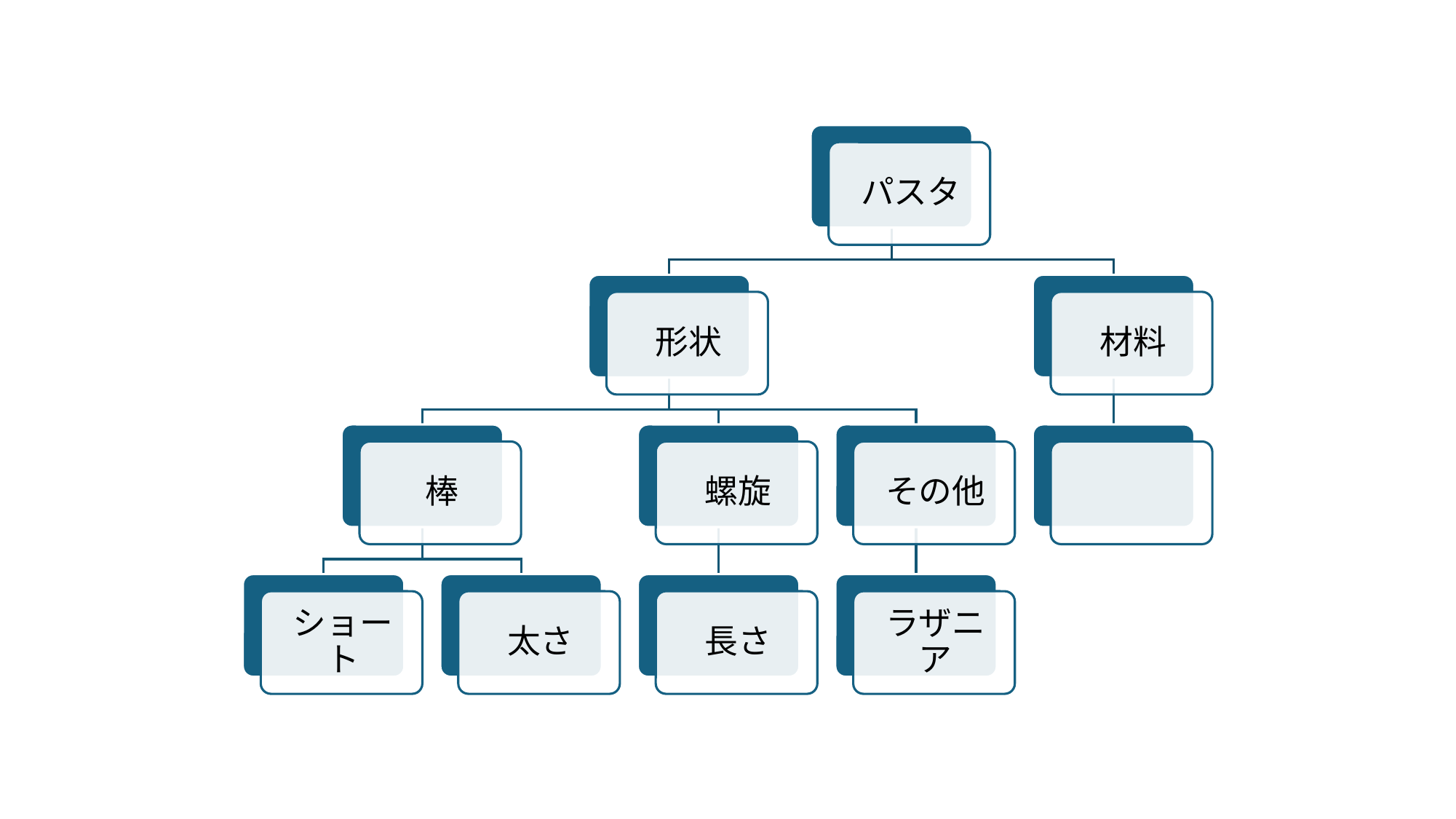

パスタ
形状
棒
ショート
太さ
螺旋
長さ
その他
ラザニア
材料